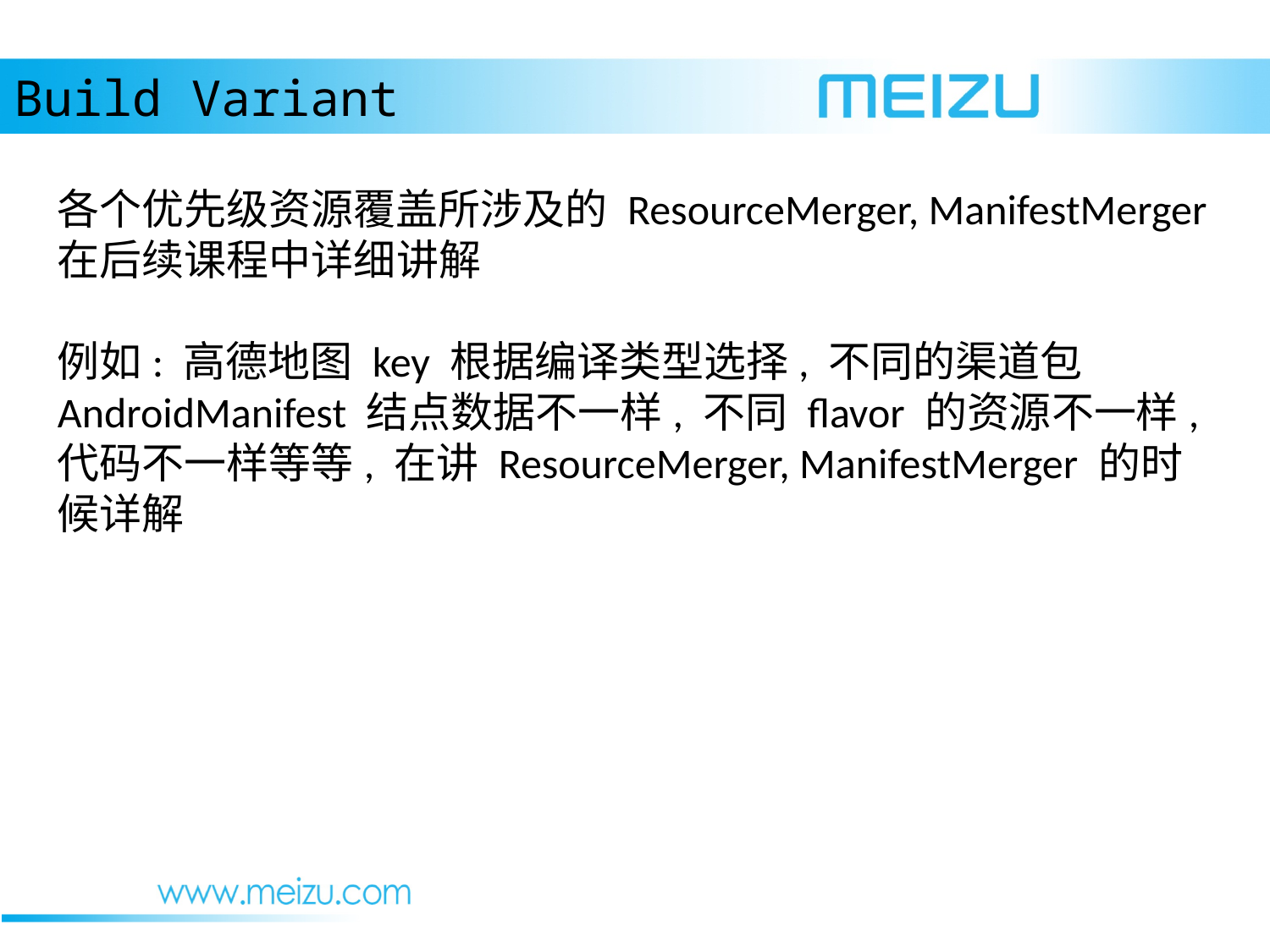

Build Variant
各个优先级资源覆盖所涉及的 ResourceMerger, ManifestMerger 在后续课程中详细讲解

例如: 高德地图 key 根据编译类型选择, 不同的渠道包 AndroidManifest 结点数据不一样, 不同 flavor 的资源不一样, 代码不一样等等, 在讲 ResourceMerger, ManifestMerger 的时候详解